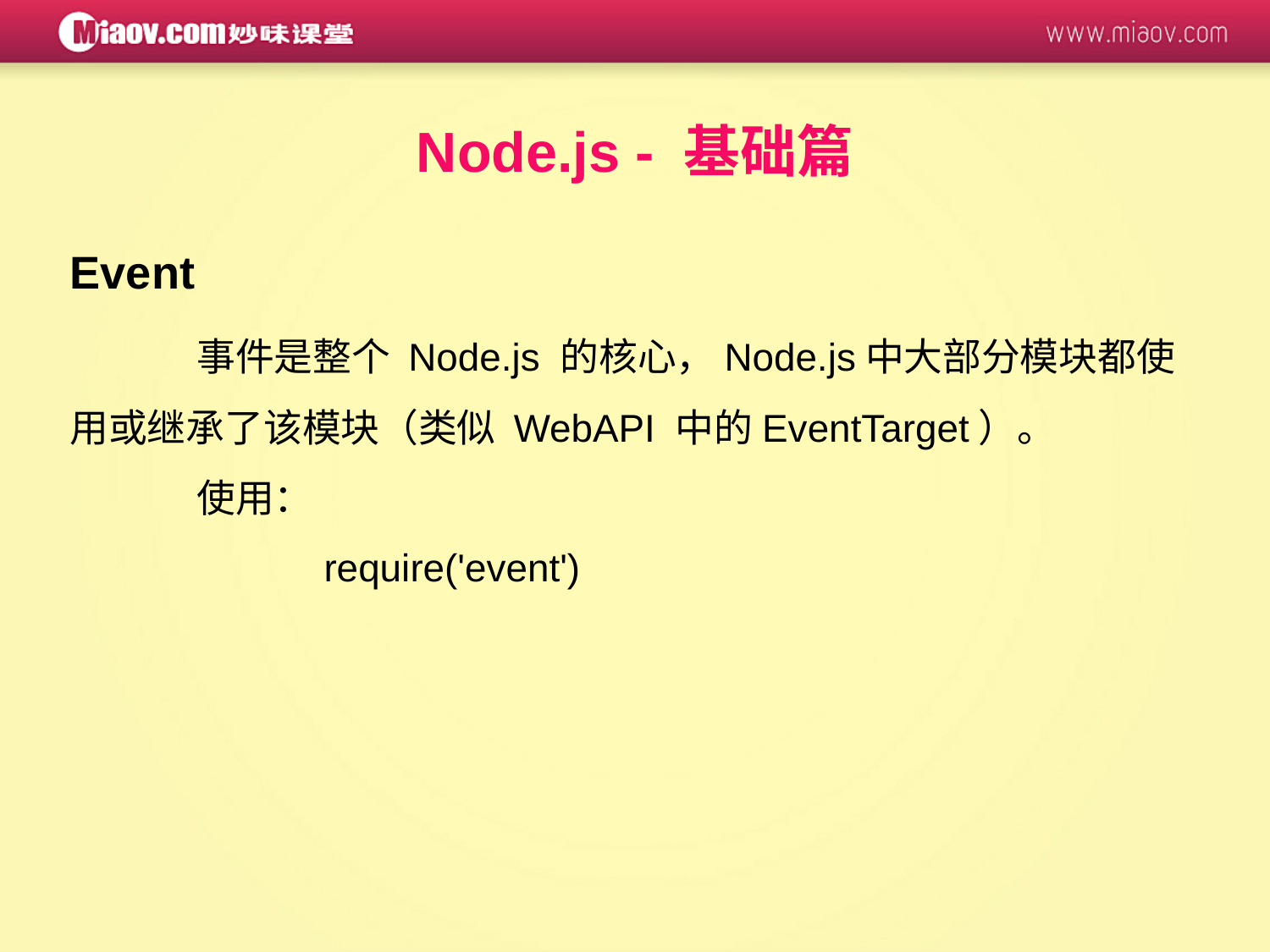

Node.js - 基础篇
Event
	事件是整个 Node.js 的核心，Node.js中大部分模块都使用或继承了该模块（类似 WebAPI 中的EventTarget）。
	使用：
		require('event')